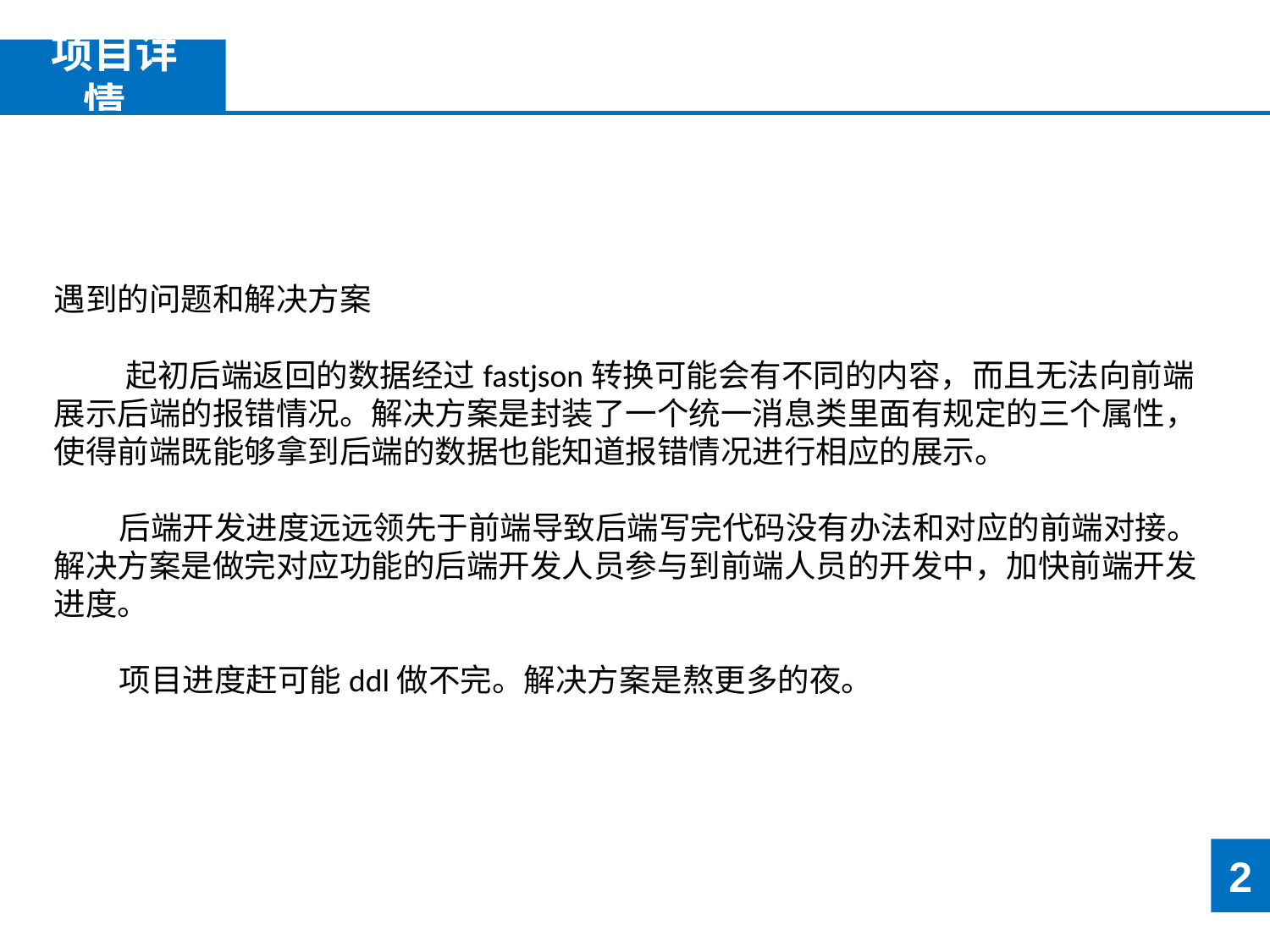

项目详情

遇到的问题和解决方案

         起初后端返回的数据经过fastjson转换可能会有不同的内容，而且无法向前端展示后端的报错情况。解决方案是封装了一个统一消息类里面有规定的三个属性，使得前端既能够拿到后端的数据也能知道报错情况进行相应的展示。

        后端开发进度远远领先于前端导致后端写完代码没有办法和对应的前端对接。解决方案是做完对应功能的后端开发人员参与到前端人员的开发中，加快前端开发进度。

        项目进度赶可能ddl做不完。解决方案是熬更多的夜。

大量的孔隙
2